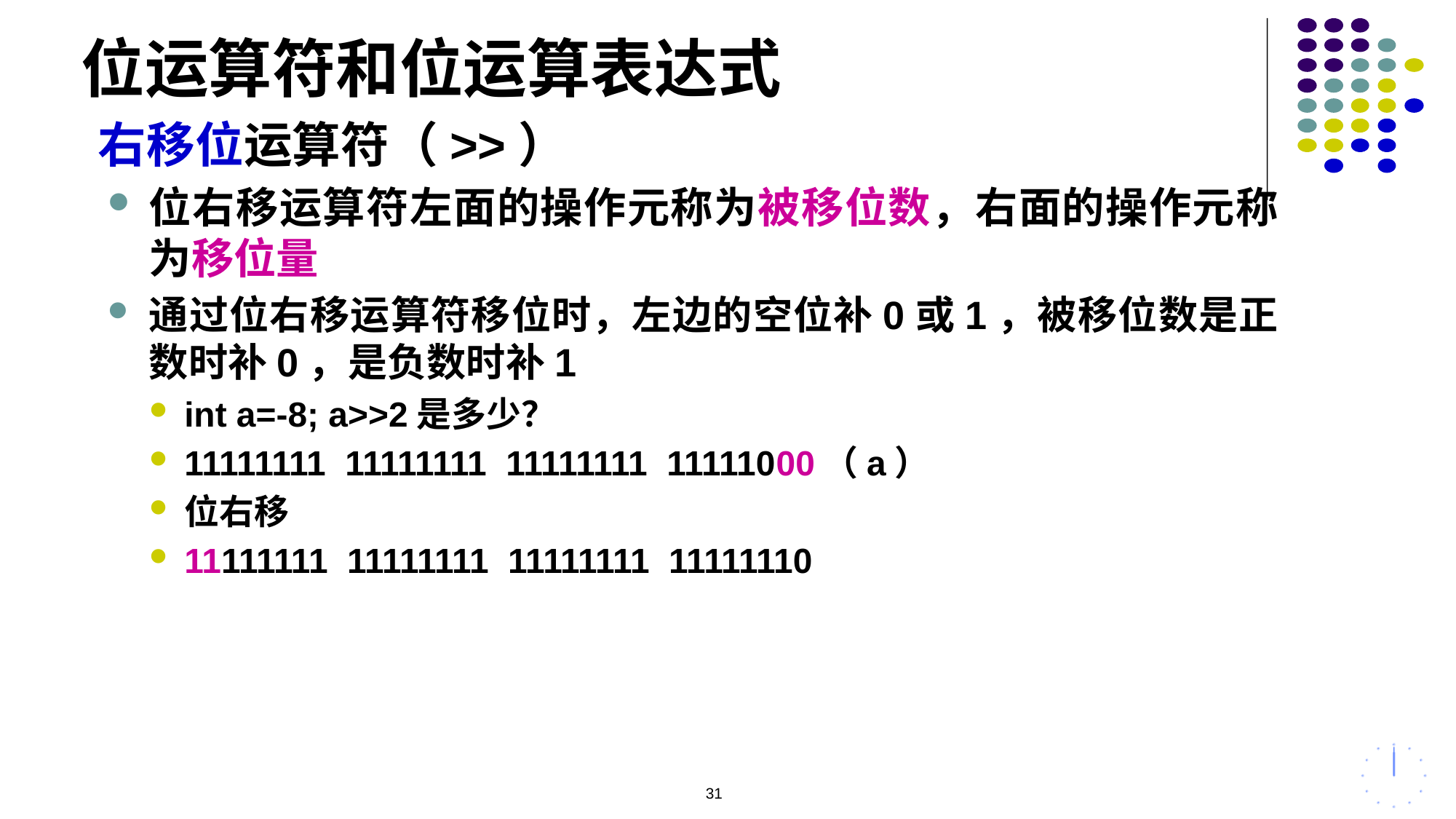

# 位运算符和位运算表达式
  右移位运算符（>>）
位右移运算符左面的操作元称为被移位数，右面的操作元称为移位量
通过位右移运算符移位时，左边的空位补0或1，被移位数是正数时补0，是负数时补1
int a=-8; a>>2是多少？
11111111  11111111  11111111  11111000（a）
位右移
11111111  11111111  11111111  11111110
31